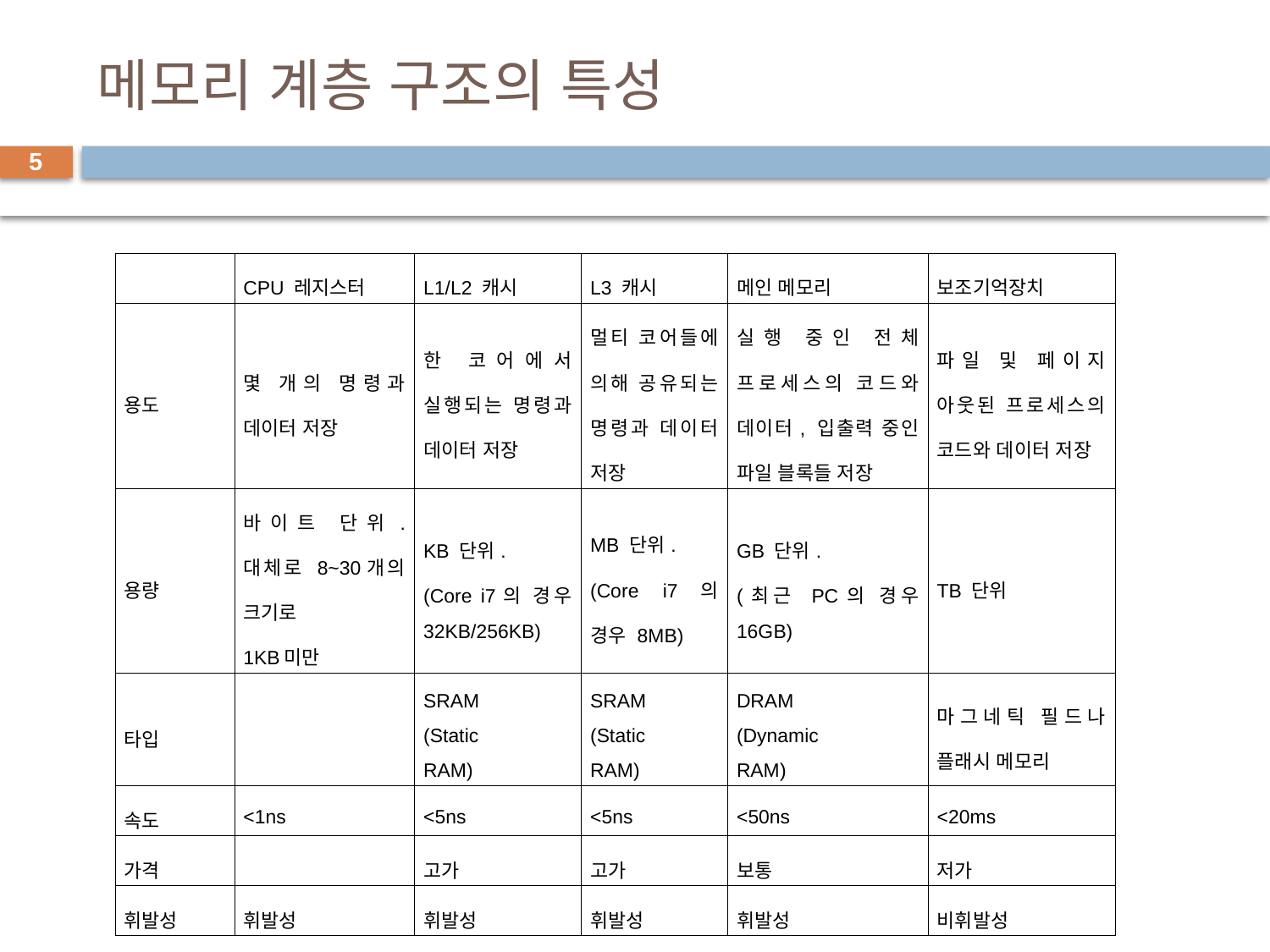

# 메모리 계층 구조의 특성
5
|  | CPU 레지스터 | L1/L2 캐시 | L3 캐시 | 메인 메모리 | 보조기억장치 |
| --- | --- | --- | --- | --- | --- |
| 용도 | 몇 개의 명령과 데이터 저장 | 한 코어에서 실행되는 명령과 데이터 저장 | 멀티 코어들에 의해 공유되는 명령과 데이터 저장 | 실행 중인 전체 프로세스의 코드와 데이터, 입출력 중인 파일 블록들 저장 | 파일 및 페이지 아웃된 프로세스의 코드와 데이터 저장 |
| 용량 | 바이트 단위. 대체로 8~30개의 크기로 1KB미만 | KB 단위. (Core i7의 경우 32KB/256KB) | MB 단위. (Core i7의 경우 8MB) | GB 단위. (최근 PC의 경우 16GB) | TB 단위 |
| 타입 |  | SRAM (Static RAM) | SRAM (Static RAM) | DRAM (Dynamic RAM) | 마그네틱 필드나 플래시 메모리 |
| 속도 | <1ns | <5ns | <5ns | <50ns | <20ms |
| 가격 |  | 고가 | 고가 | 보통 | 저가 |
| 휘발성 | 휘발성 | 휘발성 | 휘발성 | 휘발성 | 비휘발성 |